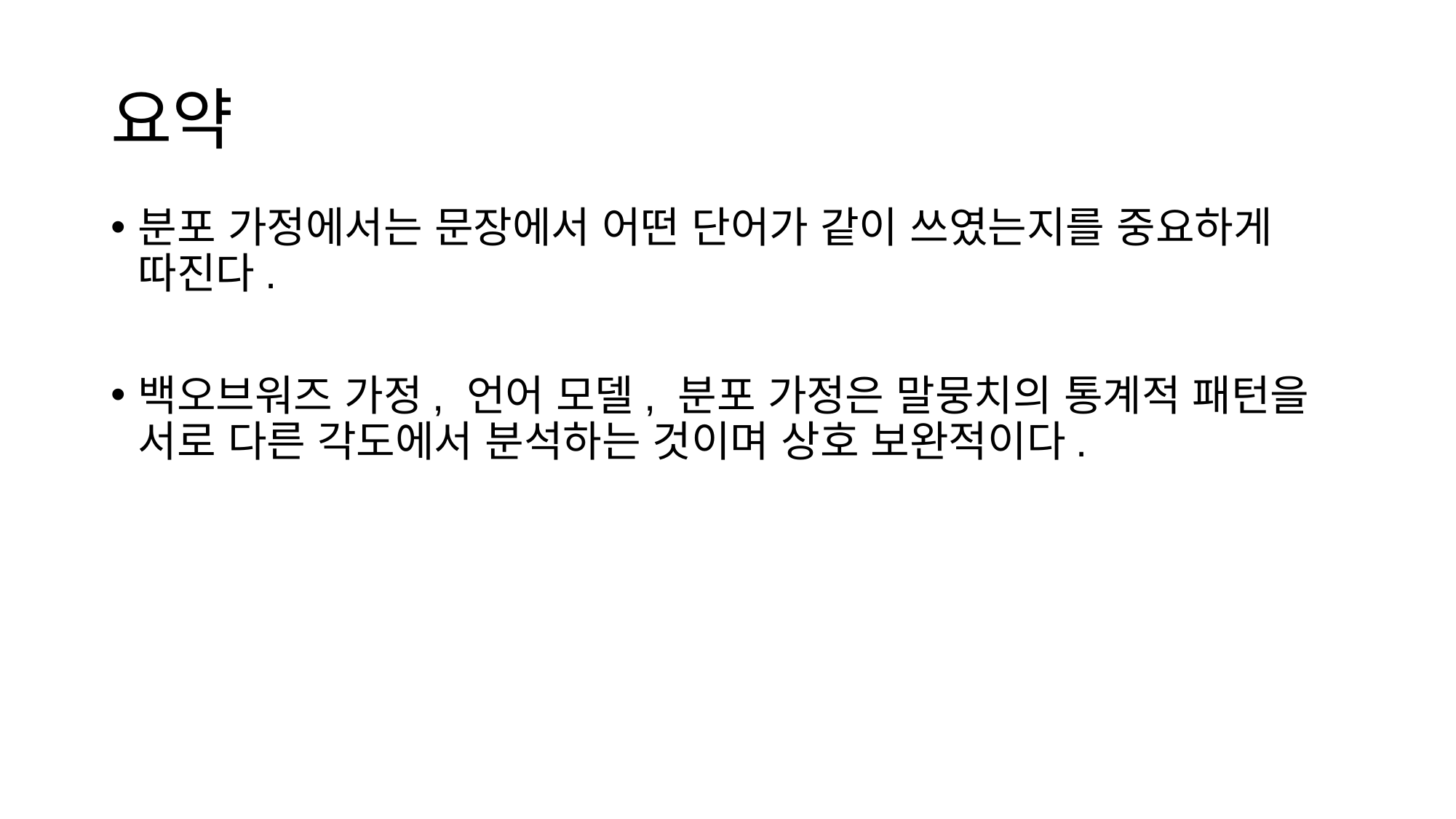

# 요약
분포 가정에서는 문장에서 어떤 단어가 같이 쓰였는지를 중요하게 따진다.

백오브워즈 가정, 언어 모델, 분포 가정은 말뭉치의 통계적 패턴을 서로 다른 각도에서 분석하는 것이며 상호 보완적이다.